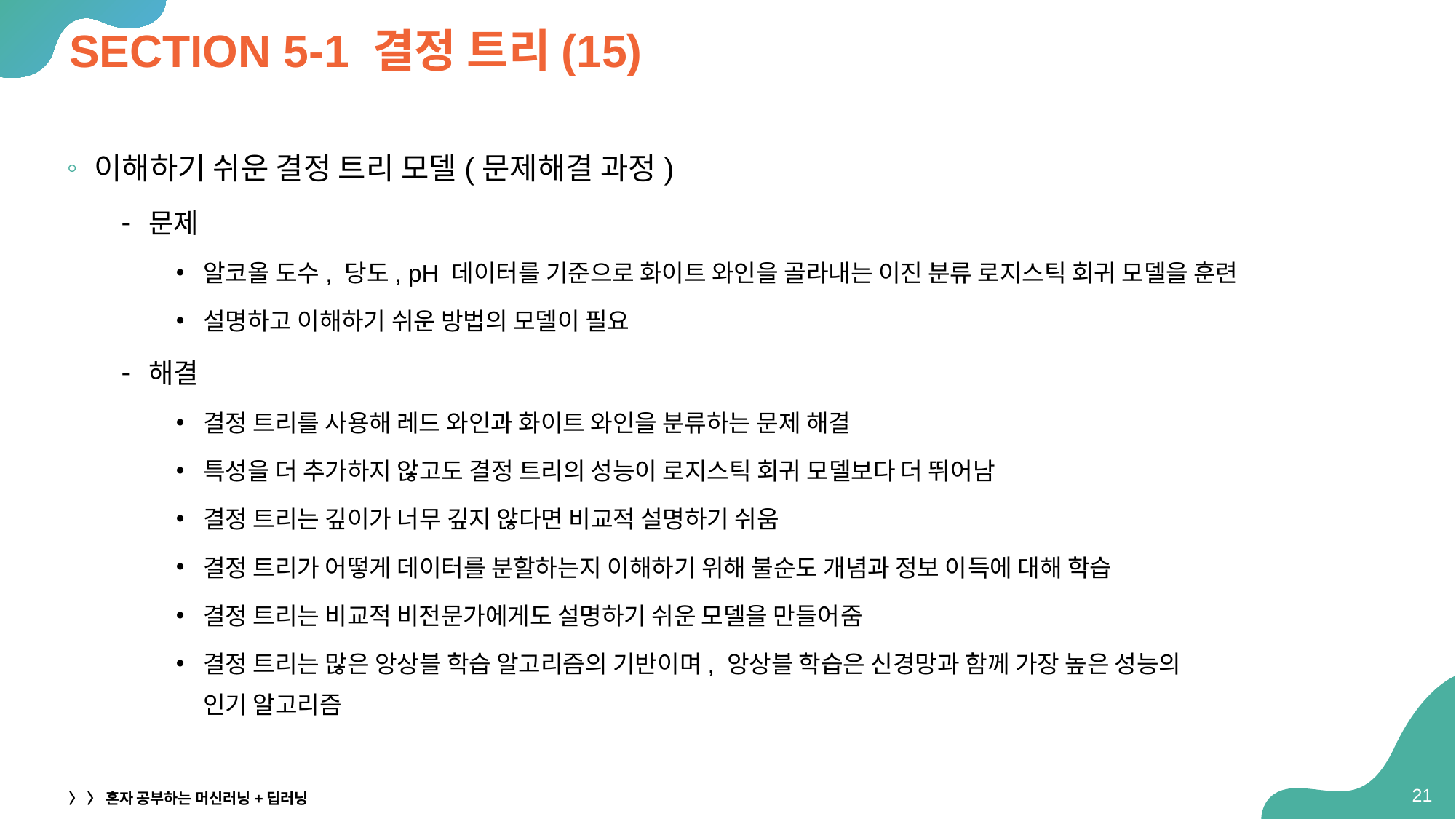

# SECTION 5-1 결정 트리(15)
이해하기 쉬운 결정 트리 모델(문제해결 과정)
문제
알코올 도수, 당도, pH 데이터를 기준으로 화이트 와인을 골라내는 이진 분류 로지스틱 회귀 모델을 훈련
설명하고 이해하기 쉬운 방법의 모델이 필요
해결
결정 트리를 사용해 레드 와인과 화이트 와인을 분류하는 문제 해결
특성을 더 추가하지 않고도 결정 트리의 성능이 로지스틱 회귀 모델보다 더 뛰어남
결정 트리는 깊이가 너무 깊지 않다면 비교적 설명하기 쉬움
결정 트리가 어떻게 데이터를 분할하는지 이해하기 위해 불순도 개념과 정보 이득에 대해 학습
결정 트리는 비교적 비전문가에게도 설명하기 쉬운 모델을 만들어줌
결정 트리는 많은 앙상블 학습 알고리즘의 기반이며, 앙상블 학습은 신경망과 함께 가장 높은 성능의
인기 알고리즘
21
〉 〉 혼자 공부하는 머신러닝+딥러닝